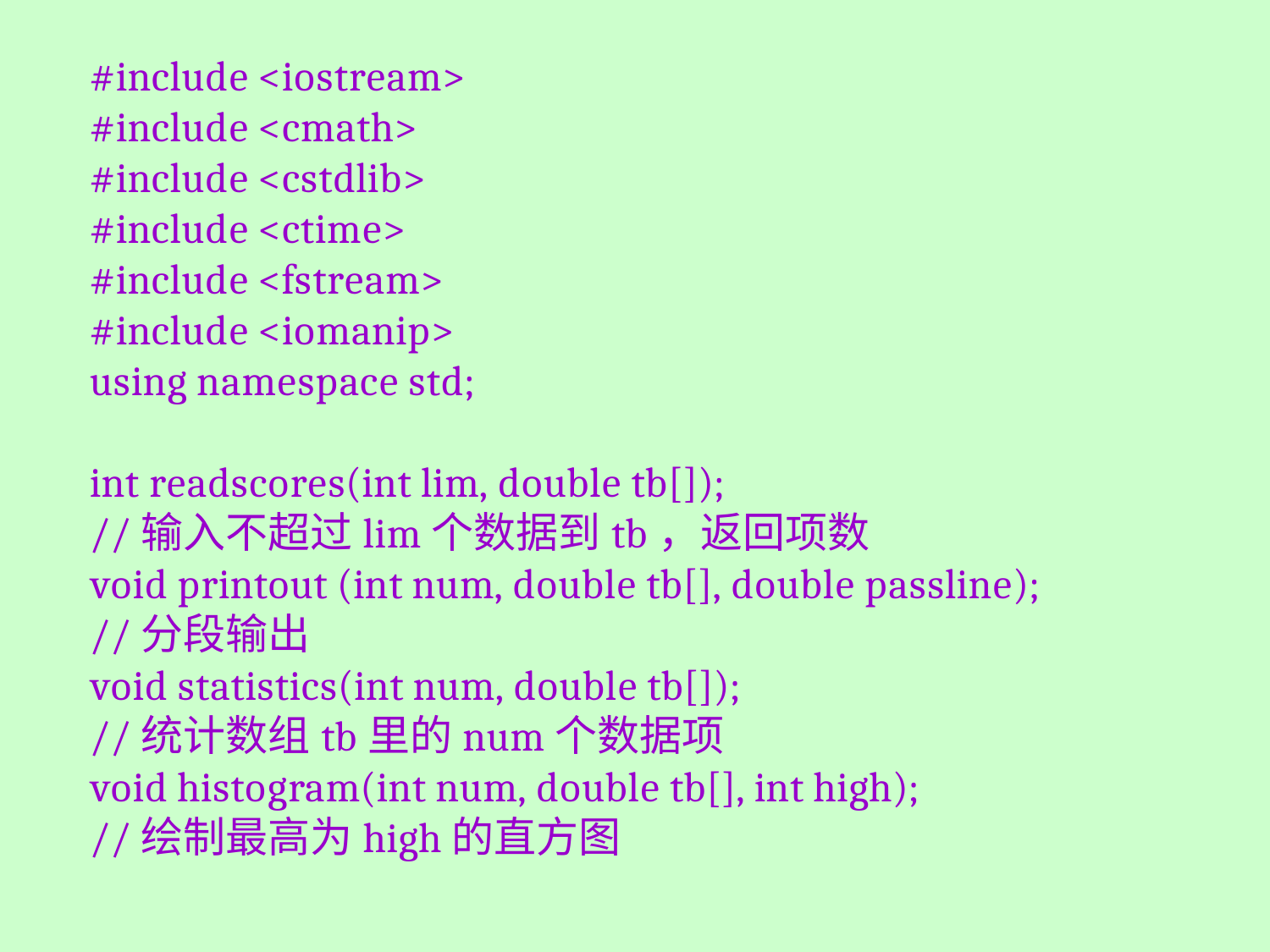

#include <iostream>
#include <cmath>
#include <cstdlib>
#include <ctime>
#include <fstream>
#include <iomanip>
using namespace std;

int readscores(int lim, double tb[]);
//输入不超过lim个数据到tb，返回项数
void printout (int num, double tb[], double passline);
//分段输出
void statistics(int num, double tb[]);
//统计数组tb里的num个数据项
void histogram(int num, double tb[], int high);
//绘制最高为high的直方图
107